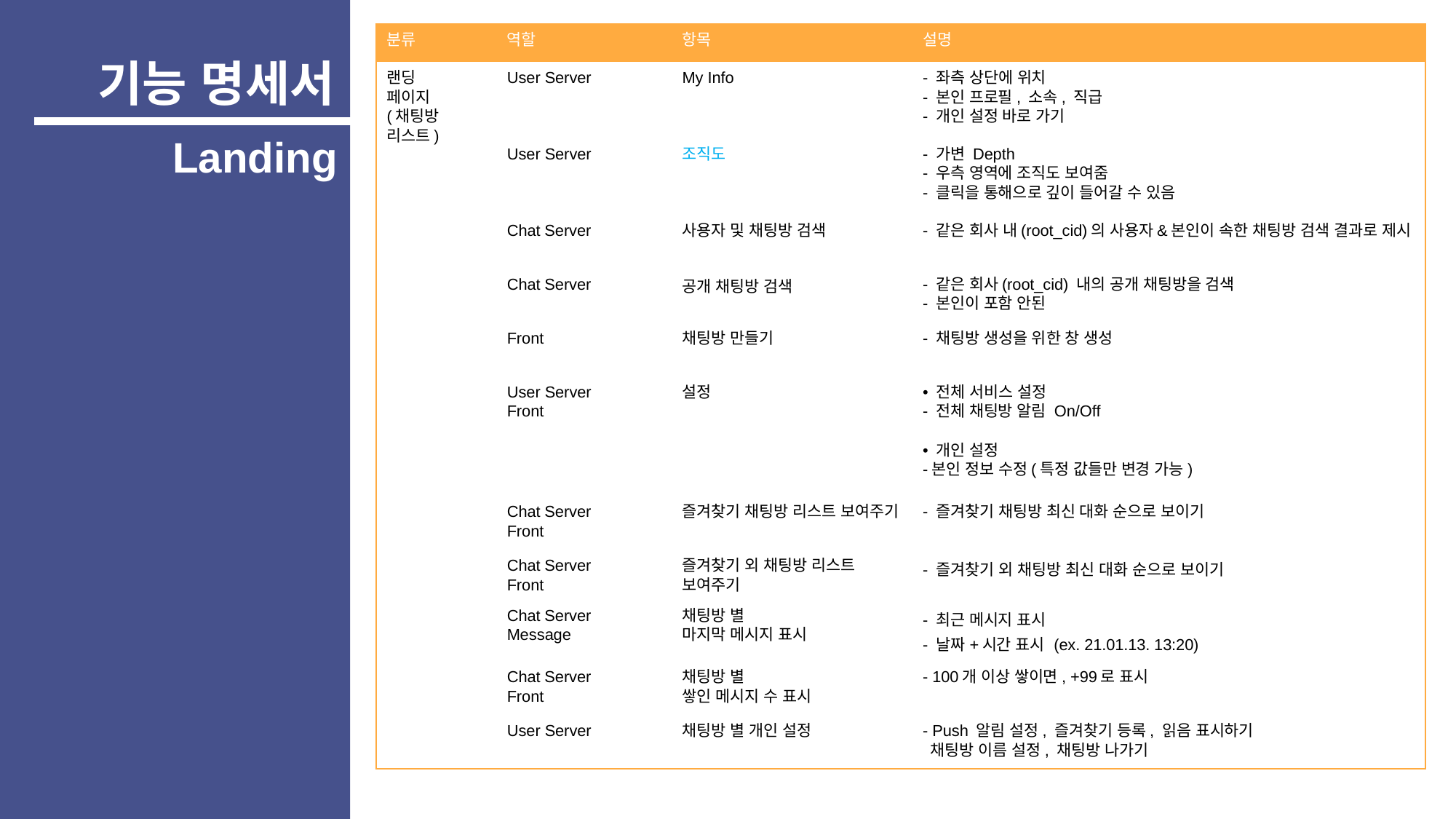

| 분류 | 역할 | 항목 | 설명 |
| --- | --- | --- | --- |
| 랜딩  페이지 (채팅방 리스트) | User Server | My Info | - 좌측 상단에 위치 - 본인 프로필, 소속, 직급 - 개인 설정 바로 가기 |
|  | User Server | 조직도 | - 가변 Depth - 우측 영역에 조직도 보여줌 - 클릭을 통해으로 깊이 들어갈 수 있음 |
|  | Chat Server | 사용자 및 채팅방 검색 | - 같은 회사 내(root\_cid)의 사용자&본인이 속한 채팅방 검색 결과로 제시 |
|  | Chat Server | 공개 채팅방 검색 | - 같은 회사(root\_cid) 내의 공개 채팅방을 검색 - 본인이 포함 안된 |
|  | Front | 채팅방 만들기 | - 채팅방 생성을 위한 창 생성 |
|  | User Server Front | 설정 | • 전체 서비스 설정 - 전체 채팅방 알림 On/Off • 개인 설정 -본인 정보 수정(특정 값들만 변경 가능) |
|  | Chat Server Front | 즐겨찾기 채팅방 리스트 보여주기 | - 즐겨찾기 채팅방 최신 대화 순으로 보이기 |
|  | Chat Server Front | 즐겨찾기 외 채팅방 리스트 보여주기 | - 즐겨찾기 외 채팅방 최신 대화 순으로 보이기 |
|  | Chat Server Message | 채팅방 별 마지막 메시지 표시 | - 최근 메시지 표시 - 날짜+시간 표시 (ex. 21.01.13. 13:20) |
|  | Chat Server Front | 채팅방 별  쌓인 메시지 수 표시 | - 100개 이상 쌓이면, +99로 표시 |
|  | User Server | 채팅방 별 개인 설정 | - Push 알림 설정, 즐겨찾기 등록, 읽음 표시하기  채팅방 이름 설정, 채팅방 나가기 |
기능 명세서

Landing